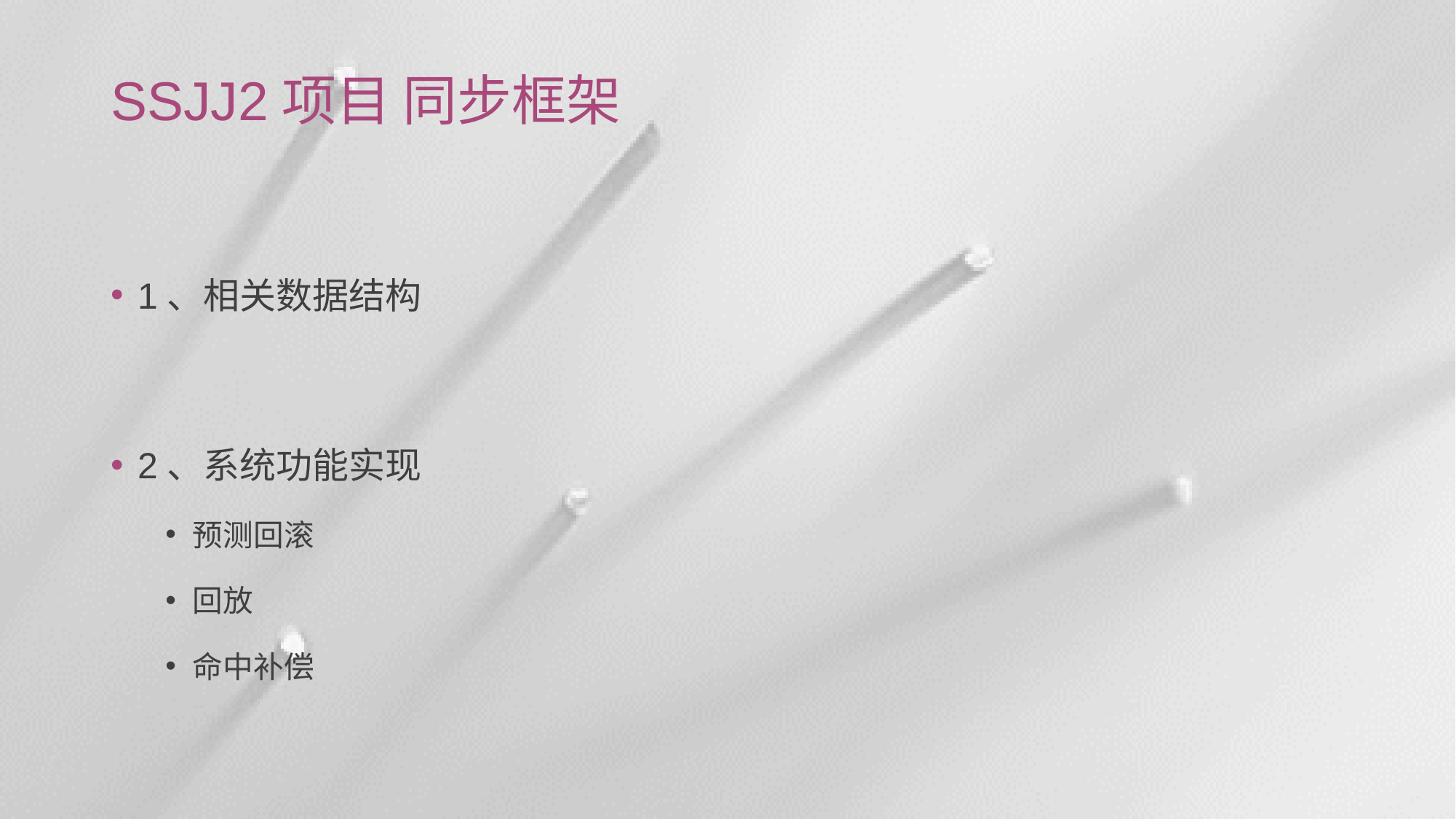

SSJJ2项目 同步框架

1、相关数据结构

2、系统功能实现
预测回滚
回放
命中补偿